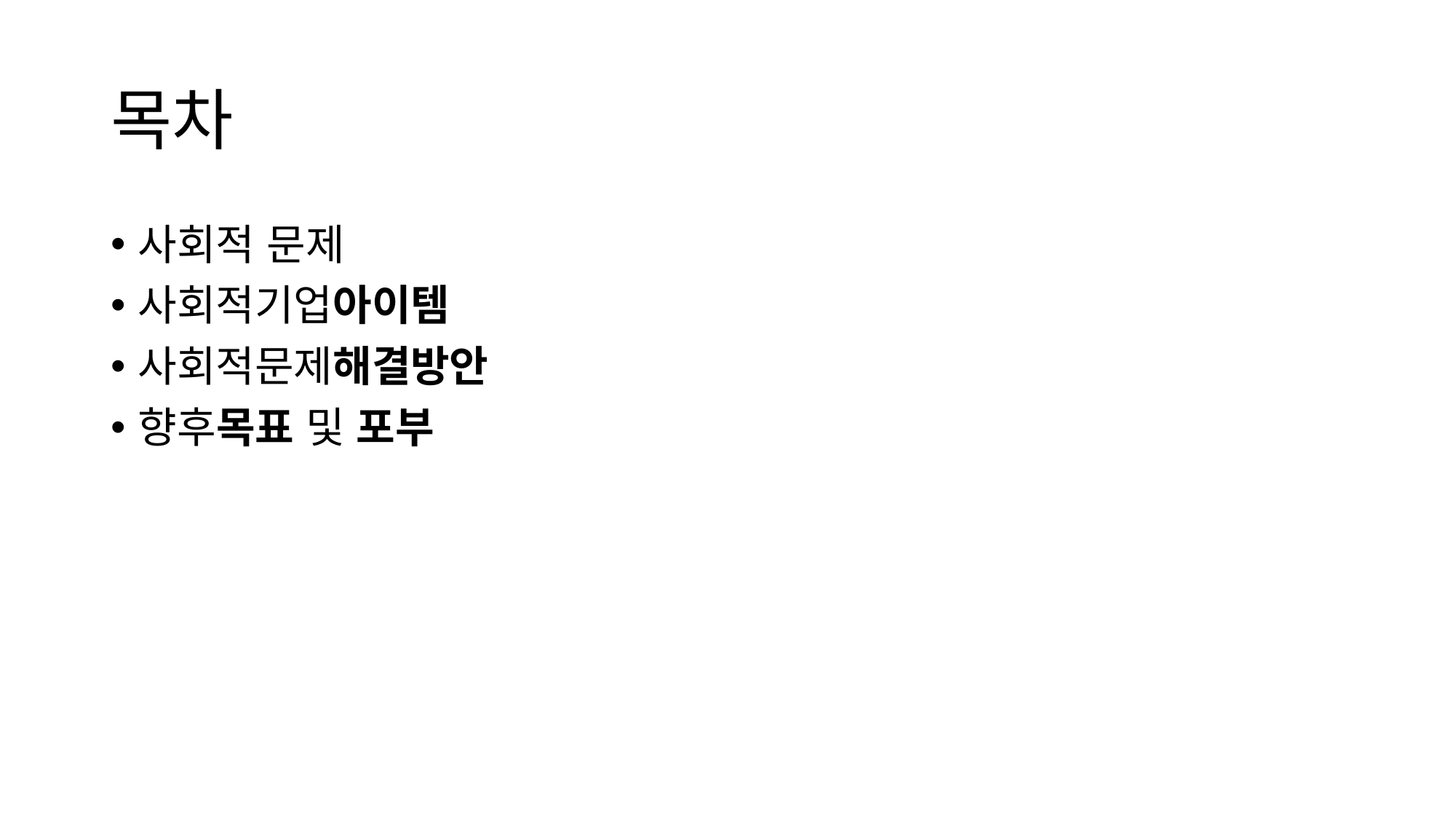

# 목차
사회적 문제
사회적기업아이템
사회적문제해결방안
향후목표 및 포부